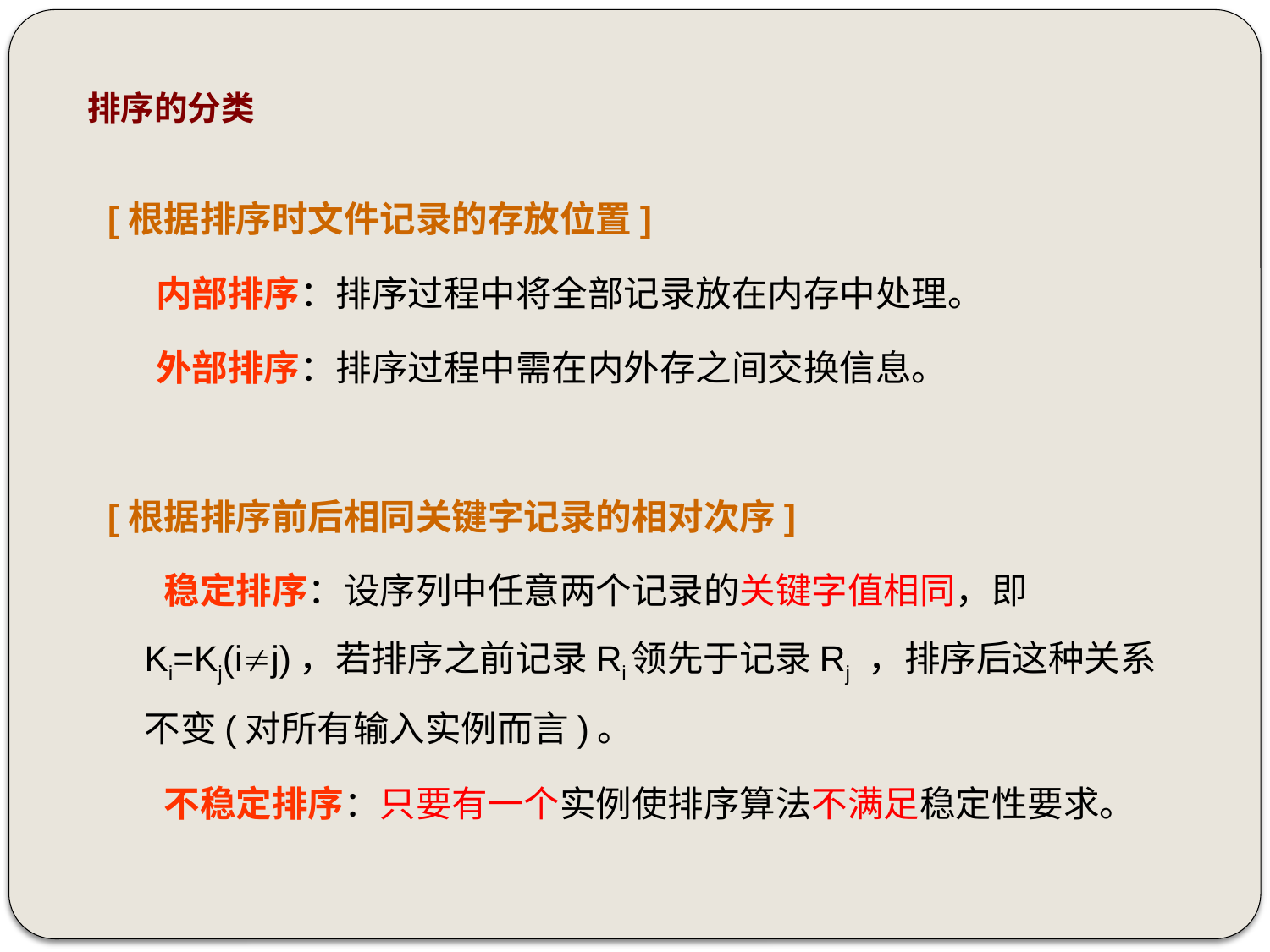

# 排序的分类
[根据排序时文件记录的存放位置]
     内部排序：排序过程中将全部记录放在内存中处理。
     外部排序：排序过程中需在内外存之间交换信息。

[根据排序前后相同关键字记录的相对次序]
      稳定排序：设序列中任意两个记录的关键字值相同，即Ki=Kj(i≠j)，若排序之前记录Ri领先于记录Rj ，排序后这种关系不变(对所有输入实例而言)。
      不稳定排序：只要有一个实例使排序算法不满足稳定性要求。